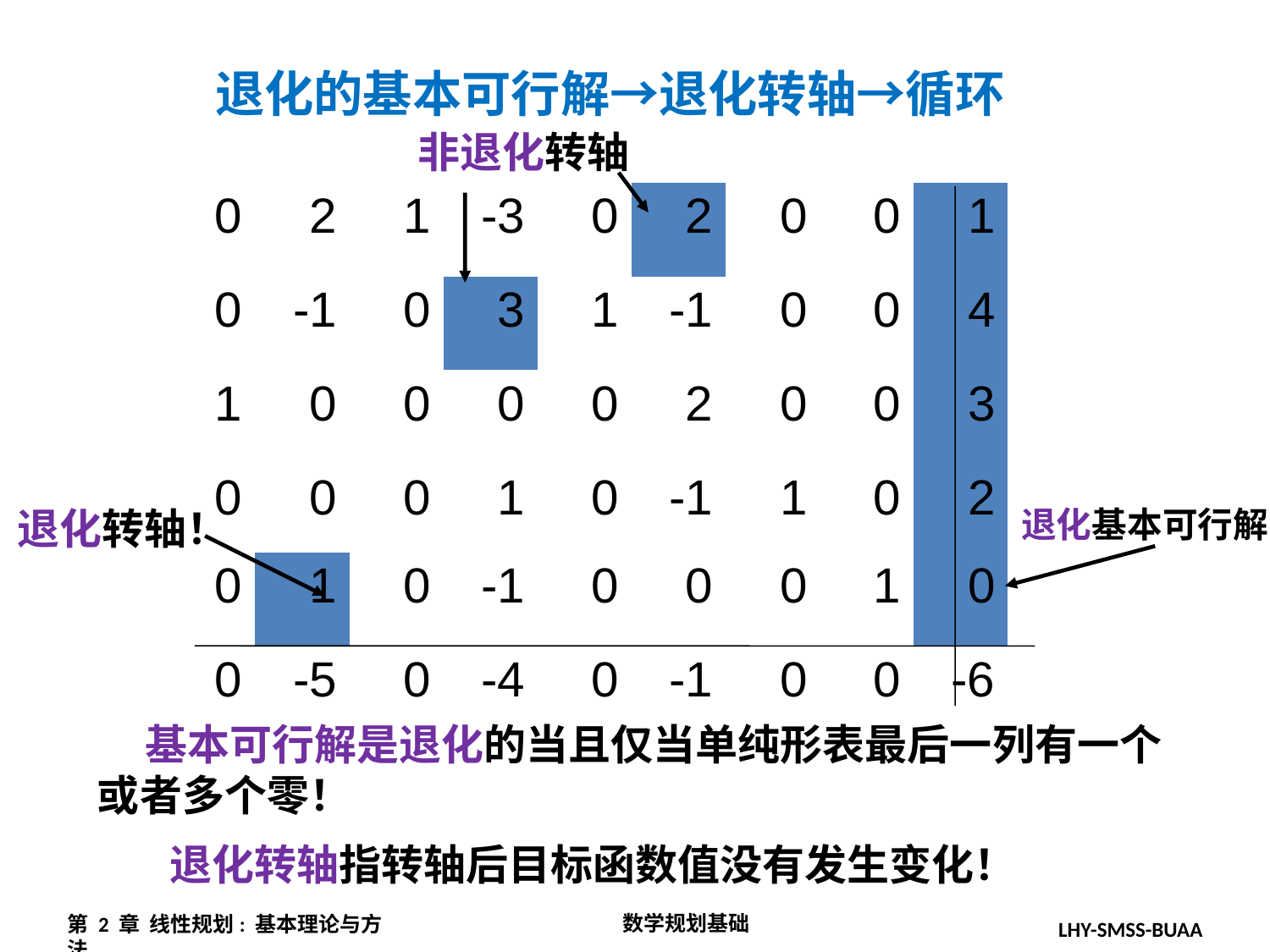

退化的基本可行解→退化转轴→循环
非退化转轴

| 0 | 2 | 1 | -3 | 0 | 2 | 0 | 0 | 1 |
| --- | --- | --- | --- | --- | --- | --- | --- | --- |
| 0 | -1 | 0 | 3 | 1 | -1 | 0 | 0 | 4 |
| 1 | 0 | 0 | 0 | 0 | 2 | 0 | 0 | 3 |
| 0 | 0 | 0 | 1 | 0 | -1 | 1 | 0 | 2 |
| 0 | 1 | 0 | -1 | 0 | 0 | 0 | 1 | 0 |
| 0 | -5 | 0 | -4 | 0 | -1 | 0 | 0 | -6 |

退化转轴！

退化基本可行解

    基本可行解是退化的当且仅当单纯形表最后一列有一个或者多个零！
退化转轴指转轴后目标函数值没有发生变化！